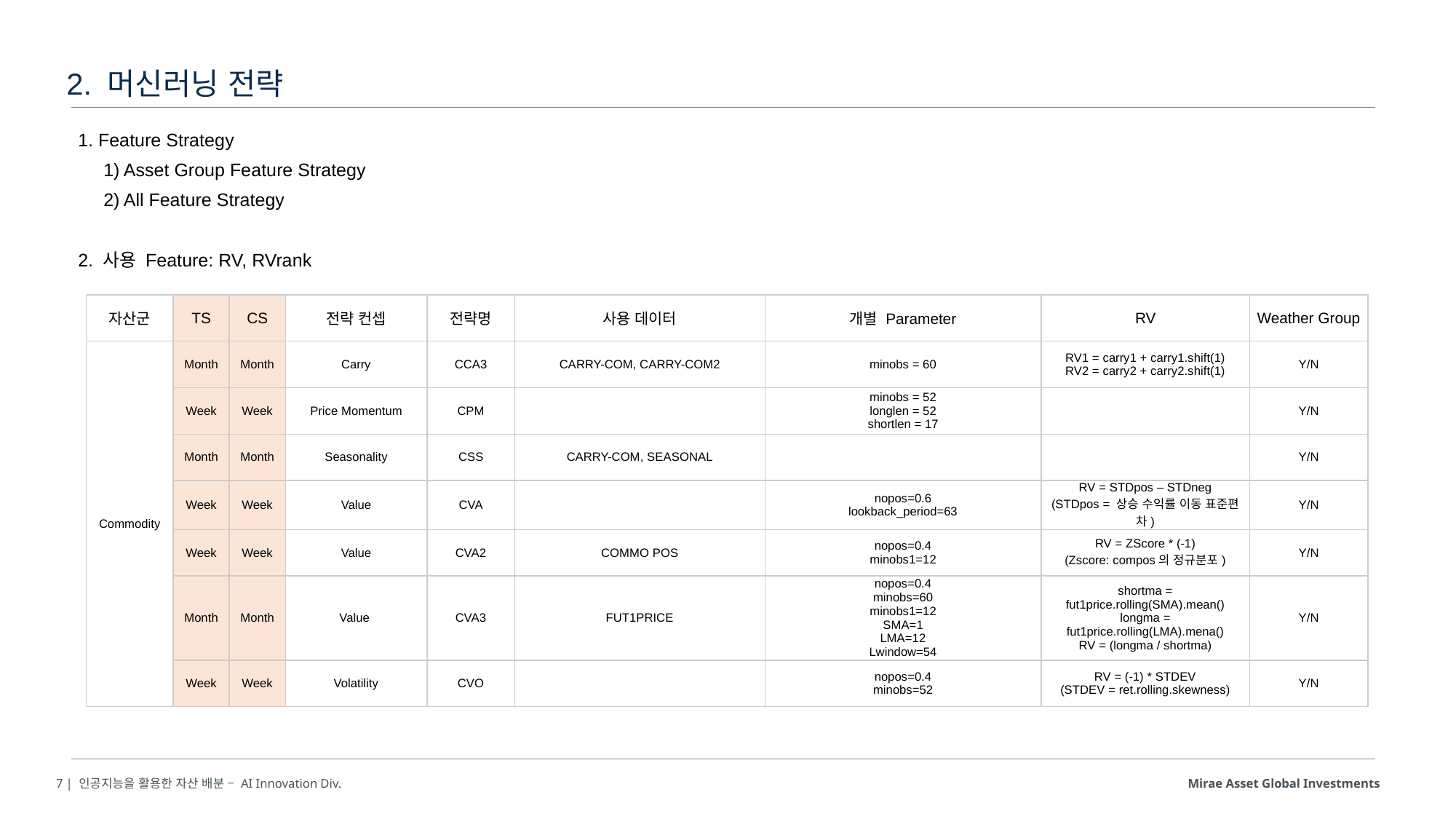

# 2. 머신러닝 전략
1. Feature Strategy
     1) Asset Group Feature Strategy
     2) All Feature Strategy

2. 사용 Feature: RV, RVrank
| 자산군 | TS | CS | 전략 컨셉 | 전략명 | 사용 데이터 | 개별 Parameter | RV | Weather Group |
| --- | --- | --- | --- | --- | --- | --- | --- | --- |
| Commodity | Month | Month | Carry | CCA3 | CARRY-COM, CARRY-COM2 | minobs = 60 | RV1 = carry1 + carry1.shift(1) RV2 = carry2 + carry2.shift(1) | Y/N |
|  | Week | Week | Price Momentum | CPM |  | minobs = 52 longlen = 52 shortlen = 17 |  | Y/N |
|  | Month | Month | Seasonality | CSS | CARRY-COM, SEASONAL |  |  | Y/N |
|  | Week | Week | Value | CVA |  | nopos=0.6 lookback\_period=63 | RV = STDpos – STDneg (STDpos = 상승 수익률 이동 표준편차) | Y/N |
|  | Week | Week | Value | CVA2 | COMMO POS | nopos=0.4 minobs1=12 | RV = ZScore \* (-1) (Zscore: compos의 정규분포) | Y/N |
|  | Month | Month | Value | CVA3 | FUT1PRICE | nopos=0.4 minobs=60 minobs1=12 SMA=1 LMA=12 Lwindow=54 | shortma = fut1price.rolling(SMA).mean() longma = fut1price.rolling(LMA).mena() RV = (longma / shortma) | Y/N |
|  | Week | Week | Volatility | CVO |  | nopos=0.4 minobs=52 | RV = (-1) \* STDEV (STDEV = ret.rolling.skewness) | Y/N |